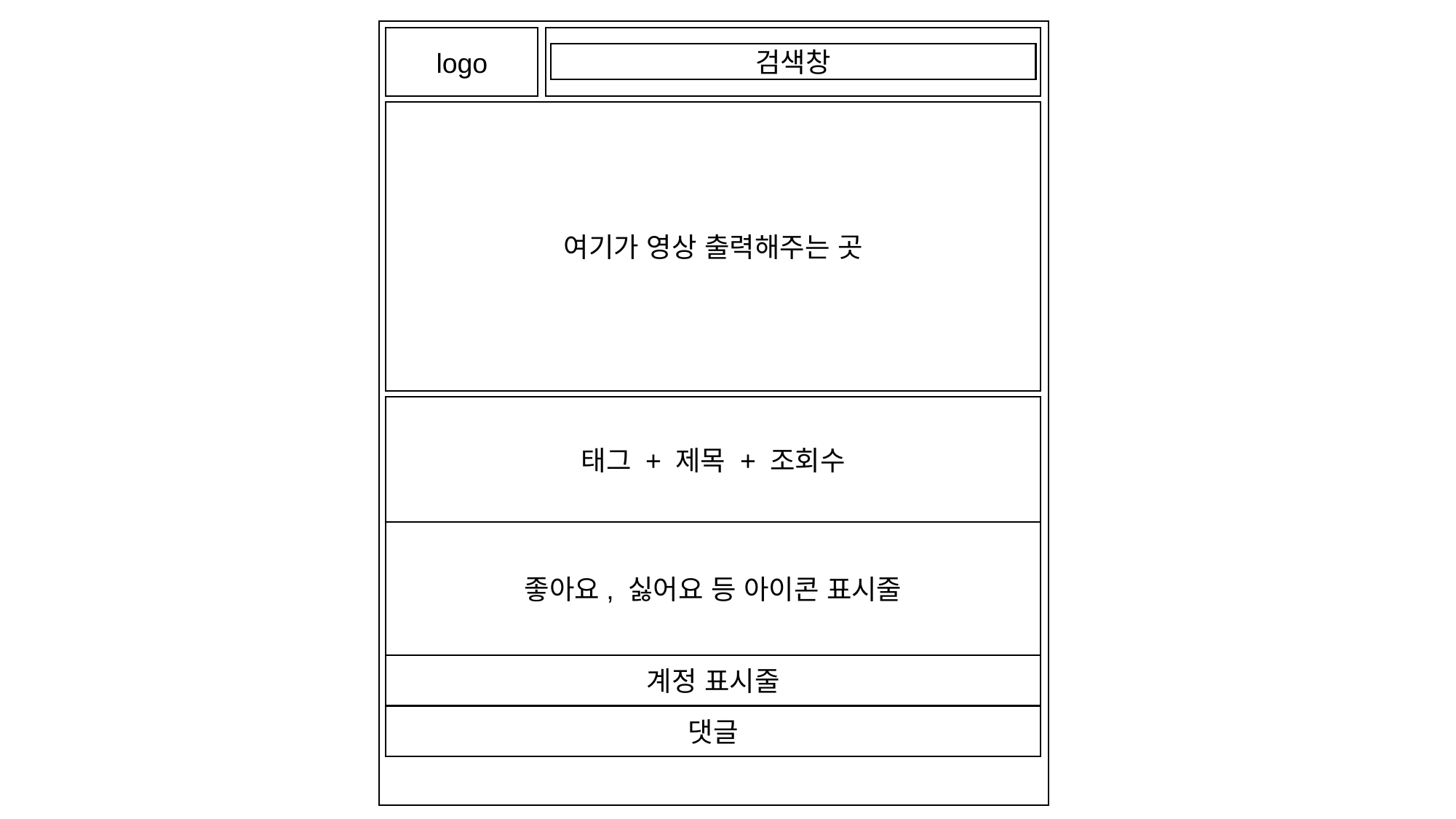

logo

검색창
여기가 영상 출력해주는 곳

태그 + 제목 + 조회수
좋아요, 싫어요 등 아이콘 표시줄

계정 표시줄
댓글